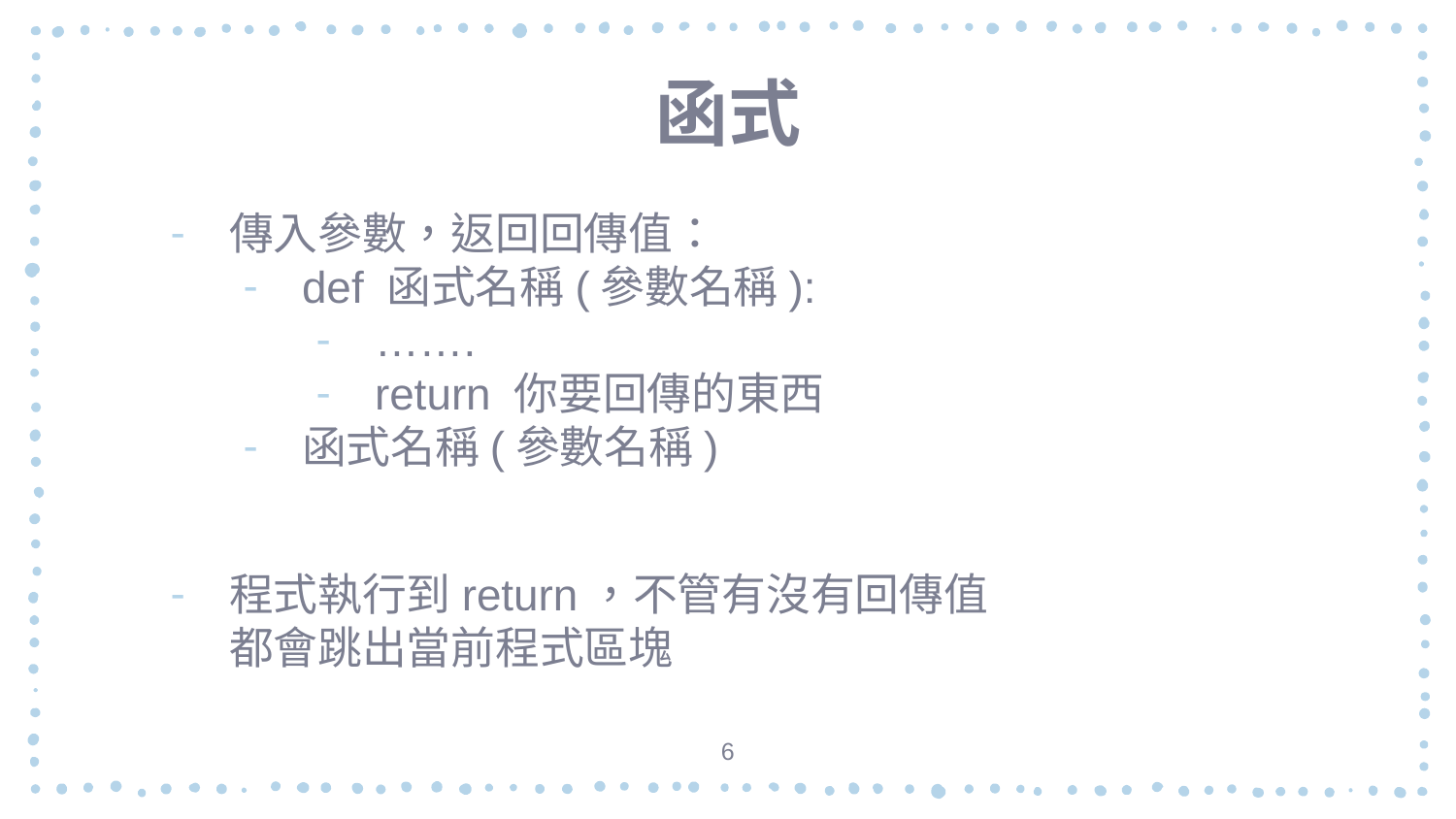

# 函式
傳入參數，返回回傳值：
def 函式名稱(參數名稱):
…….
return 你要回傳的東西
函式名稱(參數名稱)

程式執行到return，不管有沒有回傳值
都會跳出當前程式區塊
6